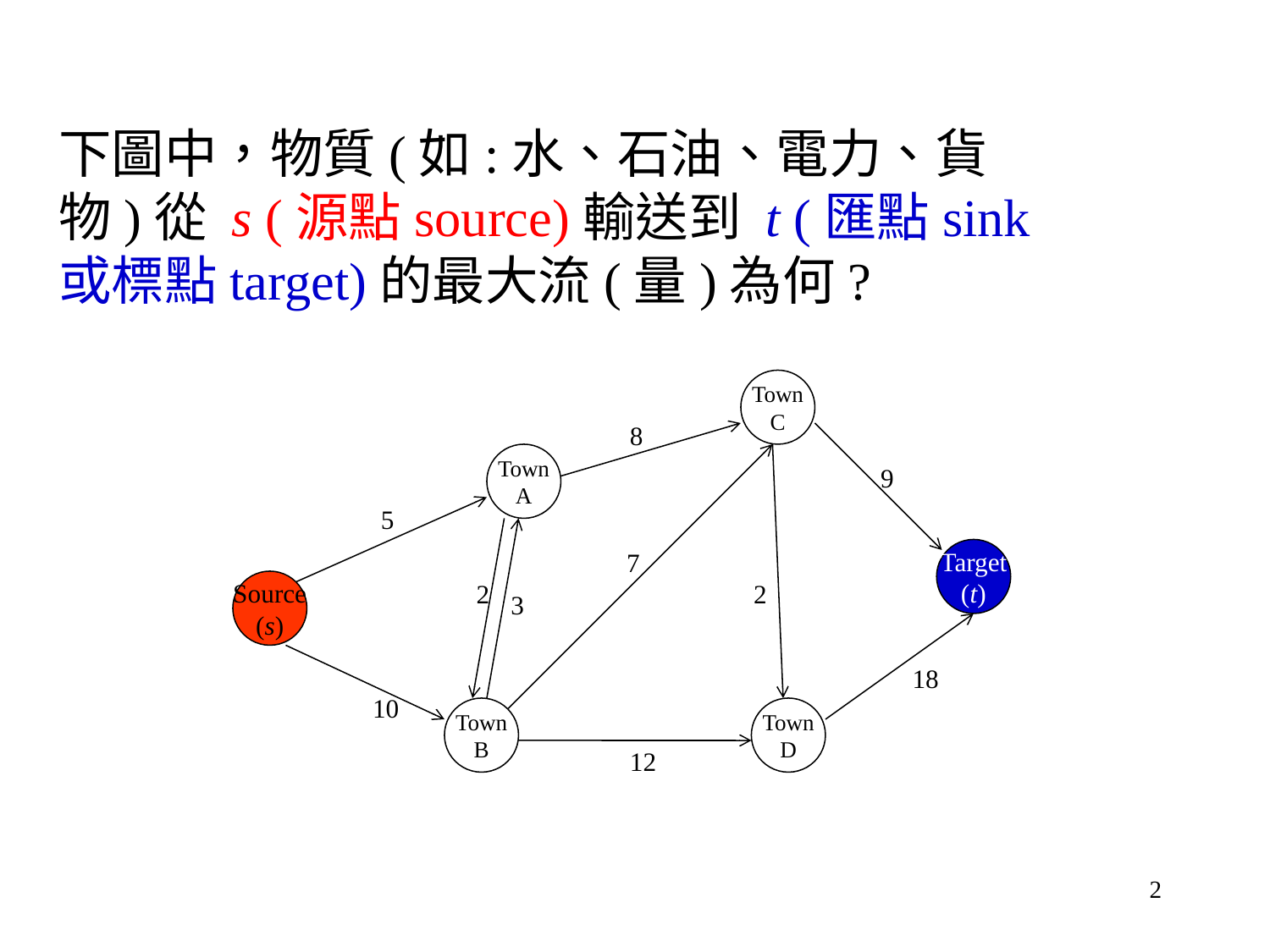

下圖中，物質(如:水、石油、電力、貨物)從 s (源點source)輸送到 t (匯點sink或標點target)的最大流(量)為何?
Town
C
8

Town
A

9
5

7
Target
(t)
Source
(s)
2
2
3

18
10
Town
B
Town
D
12

2